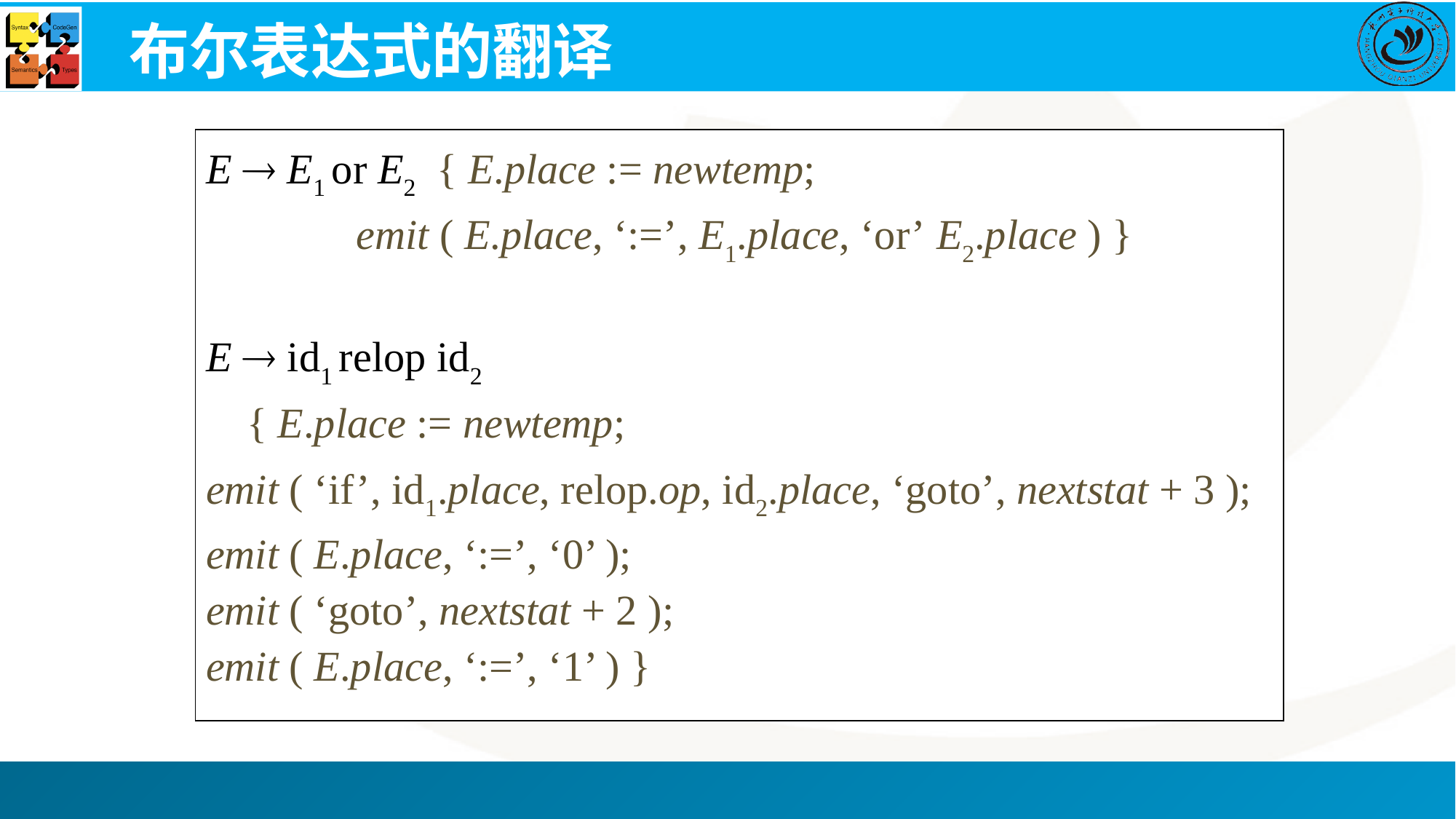

# 布尔表达式的翻译
E → E1 or E2  { E.place := newtemp;
		emit ( E.place, ‘:=’, E1.place, ‘or’ E2.place ) }

E → id1 relop id2
	{ E.place := newtemp;
emit ( ‘if’, id1.place, relop.op, id2.place, ‘goto’, nextstat + 3 );
emit ( E.place, ‘:=’, ‘0’ );
emit ( ‘goto’, nextstat + 2 );
emit ( E.place, ‘:=’, ‘1’ ) }
56